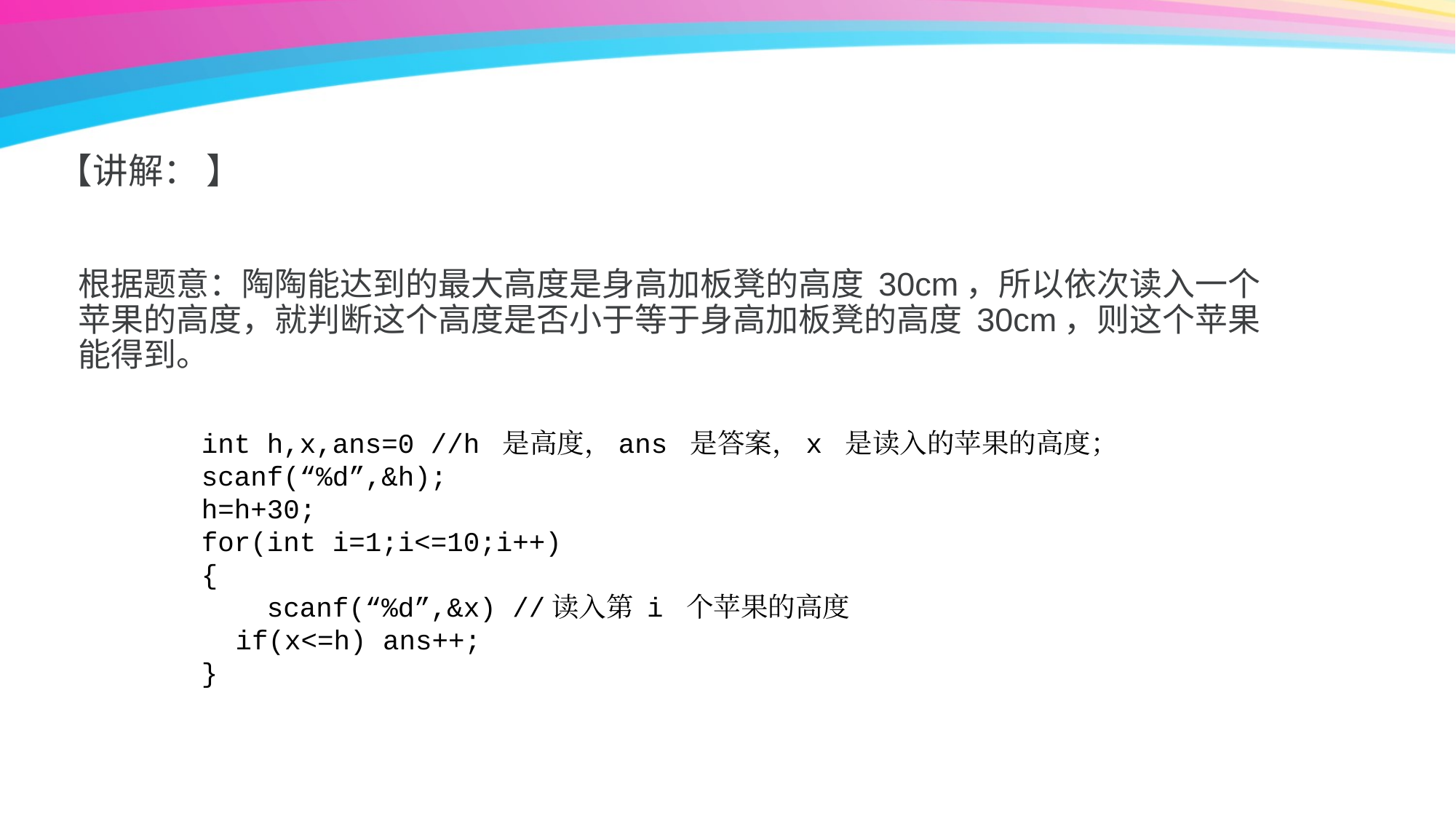

【讲解： 】
根据题意：陶陶能达到的最大高度是身高加板凳的高度 30cm，所以依次读入一个
苹果的高度，就判断这个高度是否小于等于身高加板凳的高度 30cm，则这个苹果
能得到。
int h,x,ans=0 //h 是高度，ans 是答案，x 是读入的苹果的高度；
scanf(“%d”,&h);
h=h+30;
for(int i=1;i<=10;i++)
{
    scanf(“%d”,&x) //读入第 i 个苹果的高度
    if(x<=h) ans++;
}